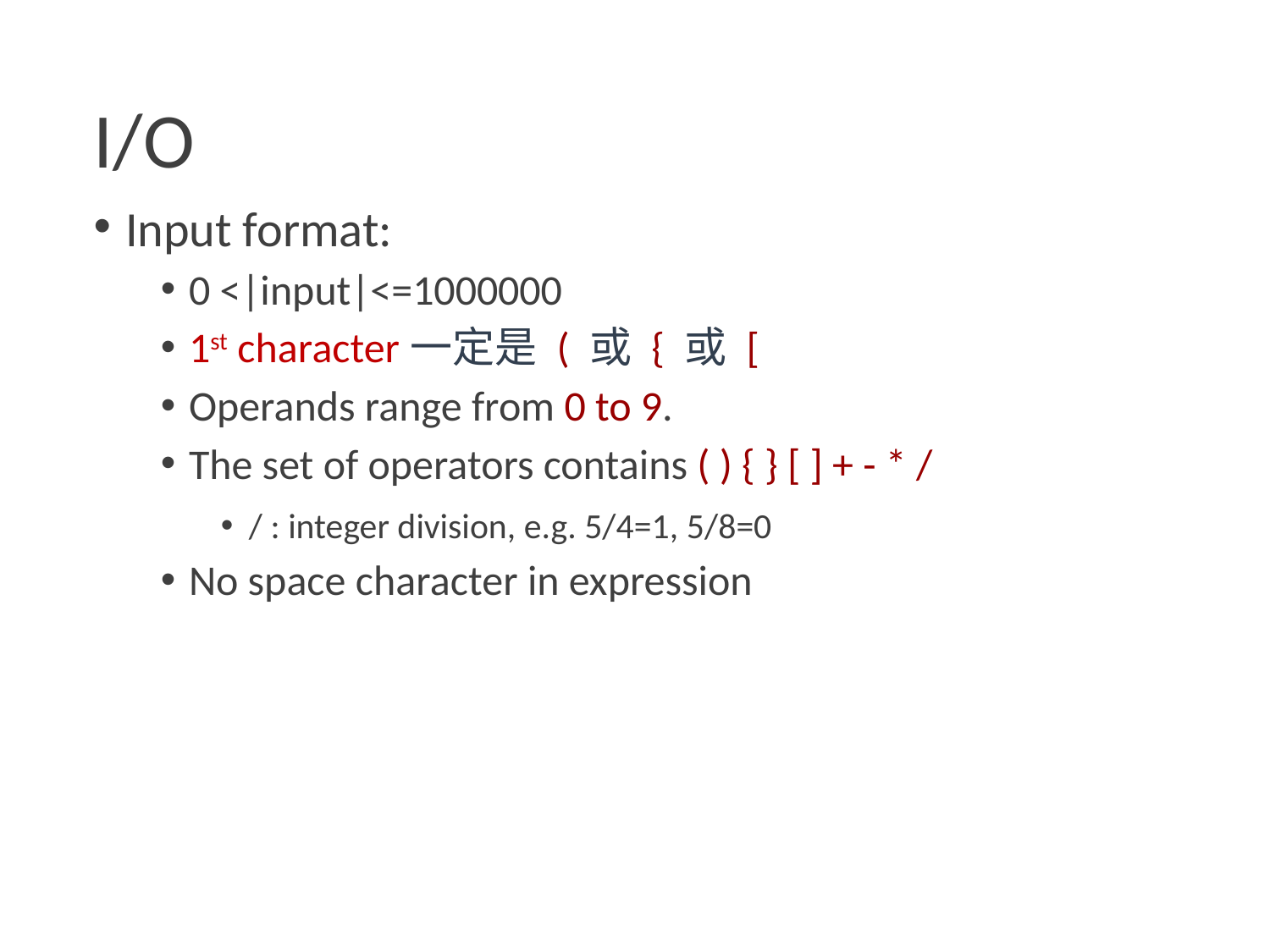

# I/O
Input format:
0 <|input|<=1000000
1st character一定是 ( 或 { 或 [
Operands range from 0 to 9.
The set of operators contains ( ) { } [ ] + - * /
/ : integer division, e.g. 5/4=1, 5/8=0
No space character in expression